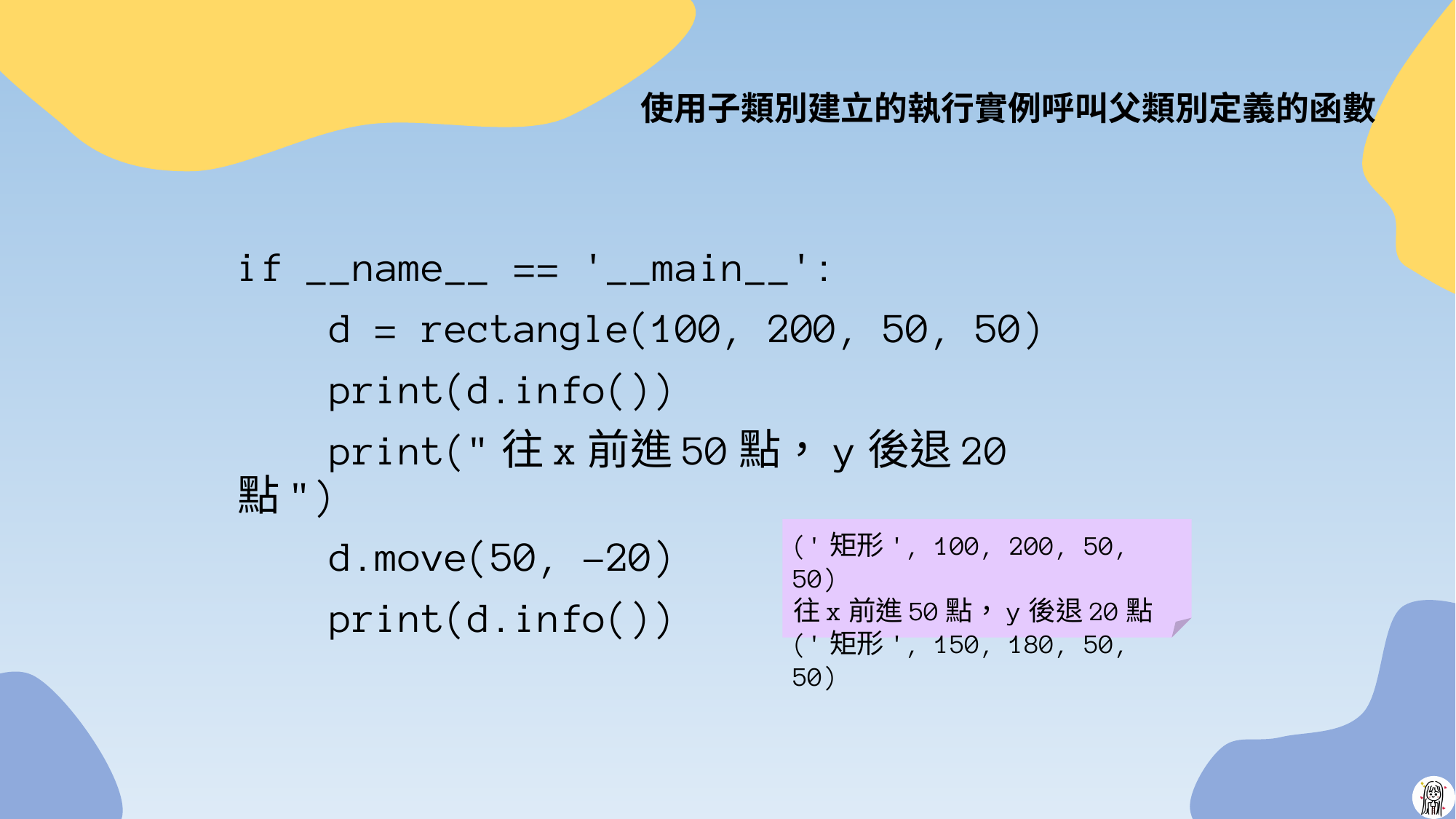

# 使用子類別建立的執行實例呼叫父類別定義的函數
if __name__ == '__main__':
    d = rectangle(100, 200, 50, 50)
    print(d.info())
    print("往x前進50點，y後退20點")
    d.move(50, -20)
    print(d.info())

('矩形', 100, 200, 50, 50)
往x前進50點，y後退20點
('矩形', 150, 180, 50, 50)
34